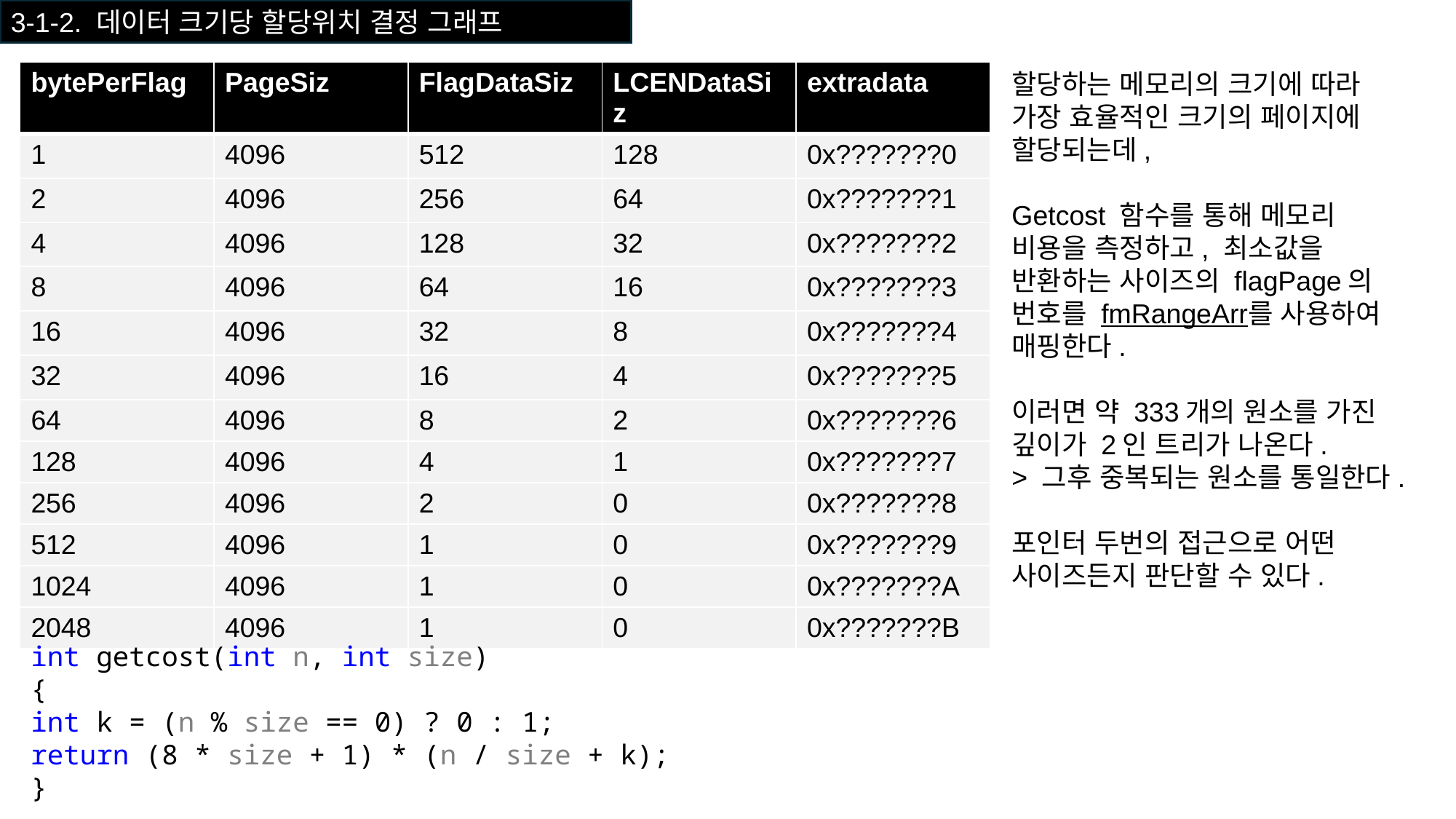

3-1-2. 데이터 크기당 할당위치 결정 그래프
| bytePerFlag | PageSiz | FlagDataSiz | LCENDataSiz | extradata |
| --- | --- | --- | --- | --- |
| 1 | 4096 | 512 | 128 | 0x???????0 |
| 2 | 4096 | 256 | 64 | 0x???????1 |
| 4 | 4096 | 128 | 32 | 0x???????2 |
| 8 | 4096 | 64 | 16 | 0x???????3 |
| 16 | 4096 | 32 | 8 | 0x???????4 |
| 32 | 4096 | 16 | 4 | 0x???????5 |
| 64 | 4096 | 8 | 2 | 0x???????6 |
| 128 | 4096 | 4 | 1 | 0x???????7 |
| 256 | 4096 | 2 | 0 | 0x???????8 |
| 512 | 4096 | 1 | 0 | 0x???????9 |
| 1024 | 4096 | 1 | 0 | 0x???????A |
| 2048 | 4096 | 1 | 0 | 0x???????B |
할당하는 메모리의 크기에 따라
가장 효율적인 크기의 페이지에 할당되는데,

Getcost 함수를 통해 메모리 비용을 측정하고, 최소값을 반환하는 사이즈의 flagPage의 번호를 fmRangeArr를 사용하여 매핑한다.

이러면 약 333개의 원소를 가진 깊이가 2인 트리가 나온다.
> 그후 중복되는 원소를 통일한다.

포인터 두번의 접근으로 어떤 사이즈든지 판단할 수 있다.
int getcost(int n, int size)
{
int k = (n % size == 0) ? 0 : 1;
return (8 * size + 1) * (n / size + k);
}